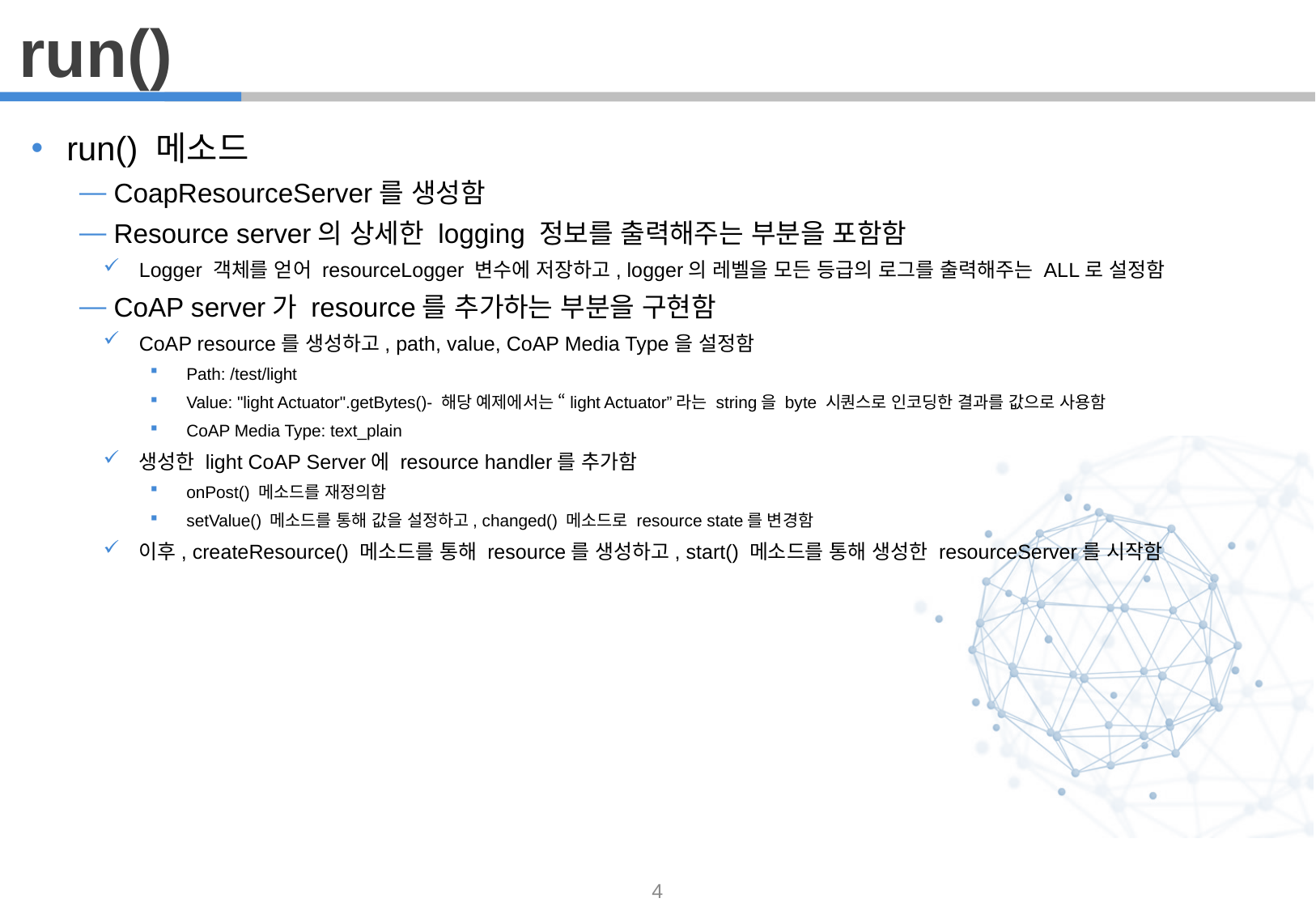

run()
run() 메소드
CoapResourceServer를 생성함
Resource server의 상세한 logging 정보를 출력해주는 부분을 포함함
Logger 객체를 얻어 resourceLogger 변수에 저장하고, logger의 레벨을 모든 등급의 로그를 출력해주는 ALL로 설정함
CoAP server가 resource를 추가하는 부분을 구현함
CoAP resource를 생성하고, path, value, CoAP Media Type을 설정함
Path: /test/light
Value: "light Actuator".getBytes()- 해당 예제에서는 “light Actuator”라는 string을 byte 시퀀스로 인코딩한 결과를 값으로 사용함
CoAP Media Type: text_plain
생성한 light CoAP Server에 resource handler를 추가함
onPost() 메소드를 재정의함
setValue() 메소드를 통해 값을 설정하고, changed() 메소드로 resource state를 변경함
이후, createResource() 메소드를 통해 resource를 생성하고, start() 메소드를 통해 생성한 resourceServer를 시작함

4